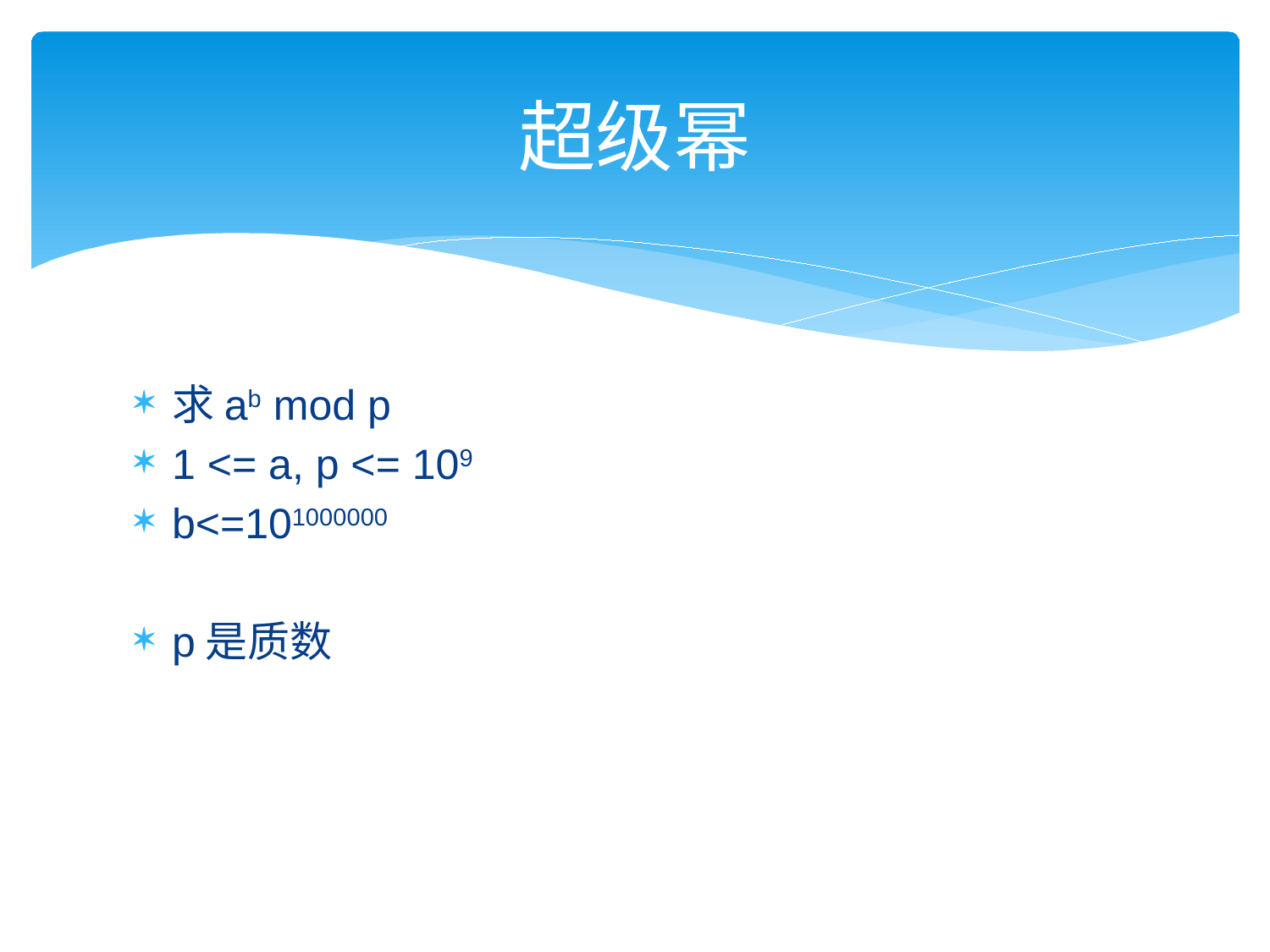

# 超级幂
求ab mod p
1 <= a, p <= 109
b<=101000000

p是质数